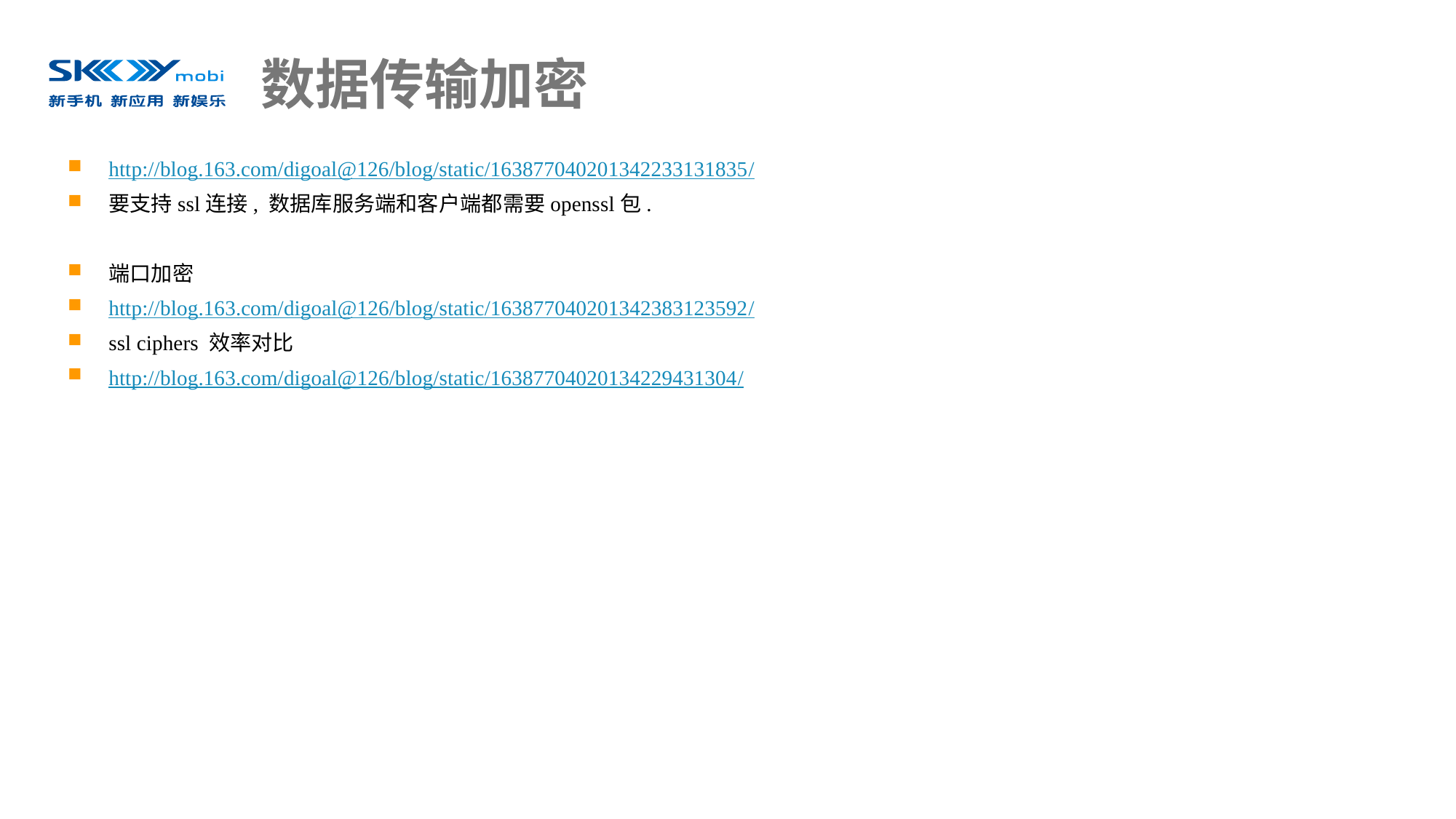

# 数据传输加密
http://blog.163.com/digoal@126/blog/static/163877040201342233131835/
要支持ssl连接, 数据库服务端和客户端都需要openssl包.

端口加密
http://blog.163.com/digoal@126/blog/static/163877040201342383123592/
ssl ciphers 效率对比
http://blog.163.com/digoal@126/blog/static/16387704020134229431304/